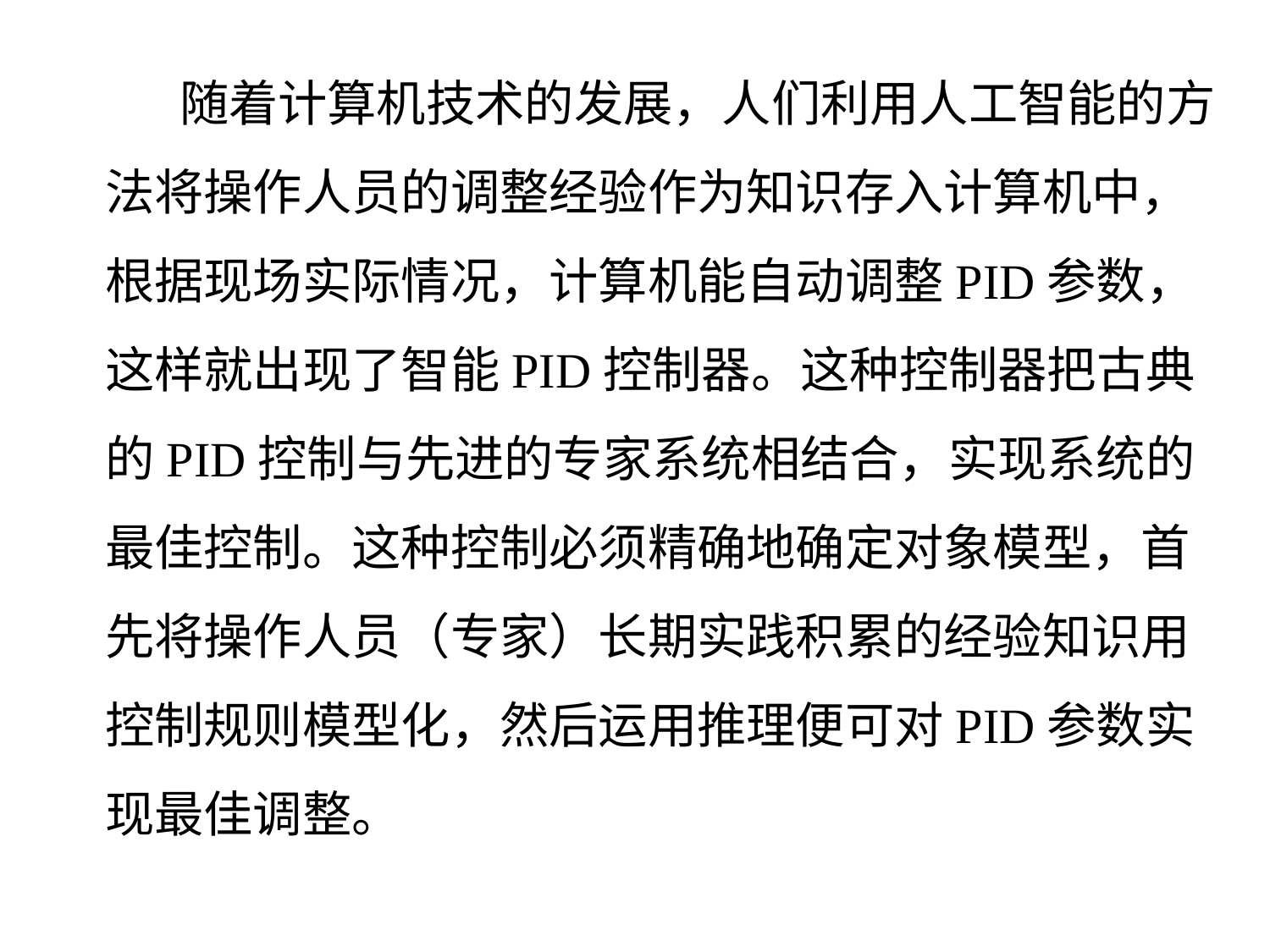

随着计算机技术的发展，人们利用人工智能的方法将操作人员的调整经验作为知识存入计算机中，根据现场实际情况，计算机能自动调整PID参数，这样就出现了智能PID控制器。这种控制器把古典的PID控制与先进的专家系统相结合，实现系统的最佳控制。这种控制必须精确地确定对象模型，首先将操作人员（专家）长期实践积累的经验知识用控制规则模型化，然后运用推理便可对PID参数实现最佳调整。